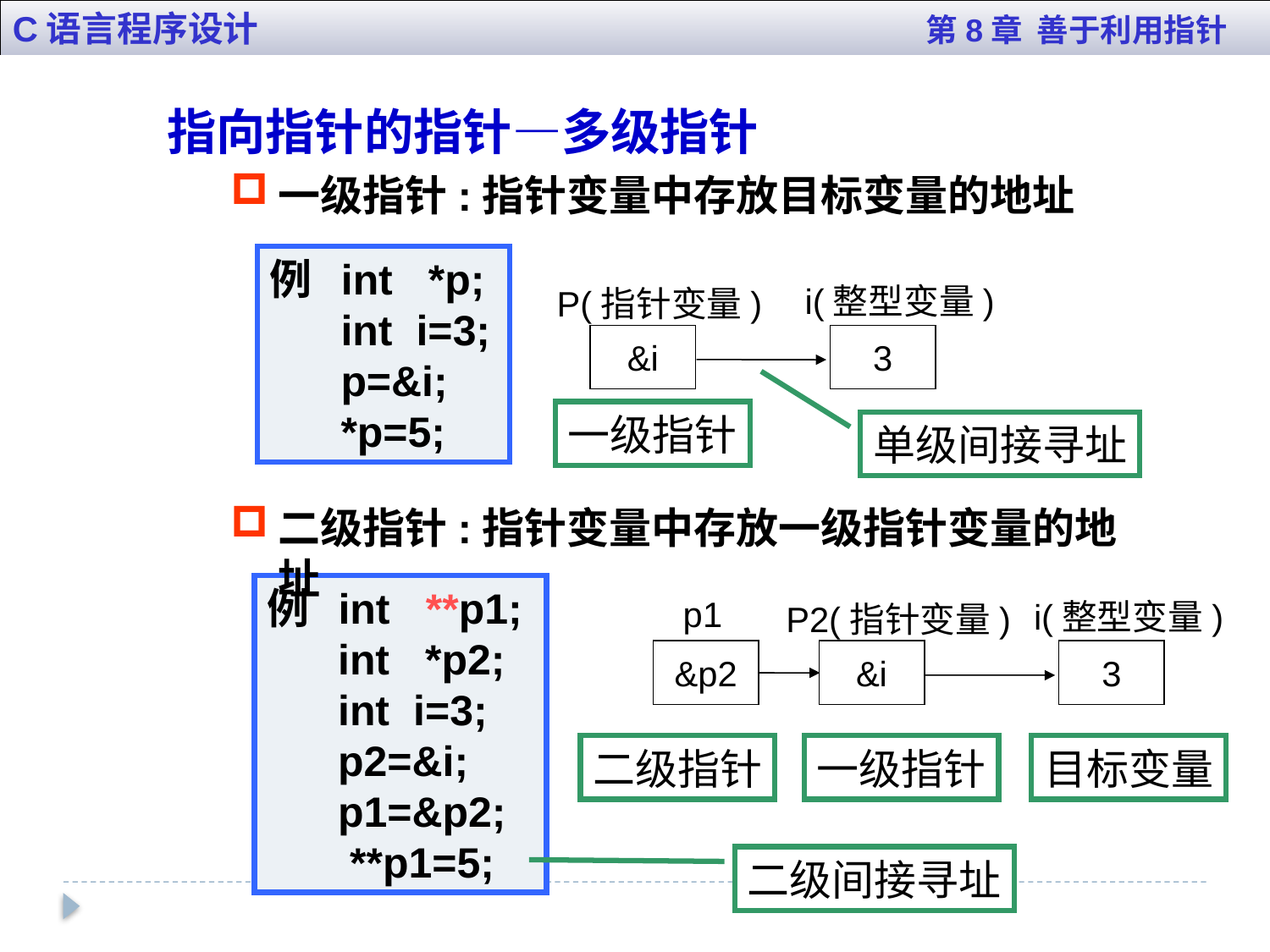

C语言程序设计                                                                                   第8章  善于利用指针
指向指针的指针—多级指针
一级指针:指针变量中存放目标变量的地址
例  int   *p;
      int  i=3;
      p=&i;
      *p=5;
i(整型变量)
P(指针变量)
&i
3

一级指针
单级间接寻址
二级指针:指针变量中存放一级指针变量的地址
例  int   **p1;
      int   *p2;
      int  i=3;
      p2=&i;
      p1=&p2;
       **p1=5;
p1
i(整型变量)
P2(指针变量)
&p2
&i
3

二级指针
一级指针
目标变量
二级间接寻址